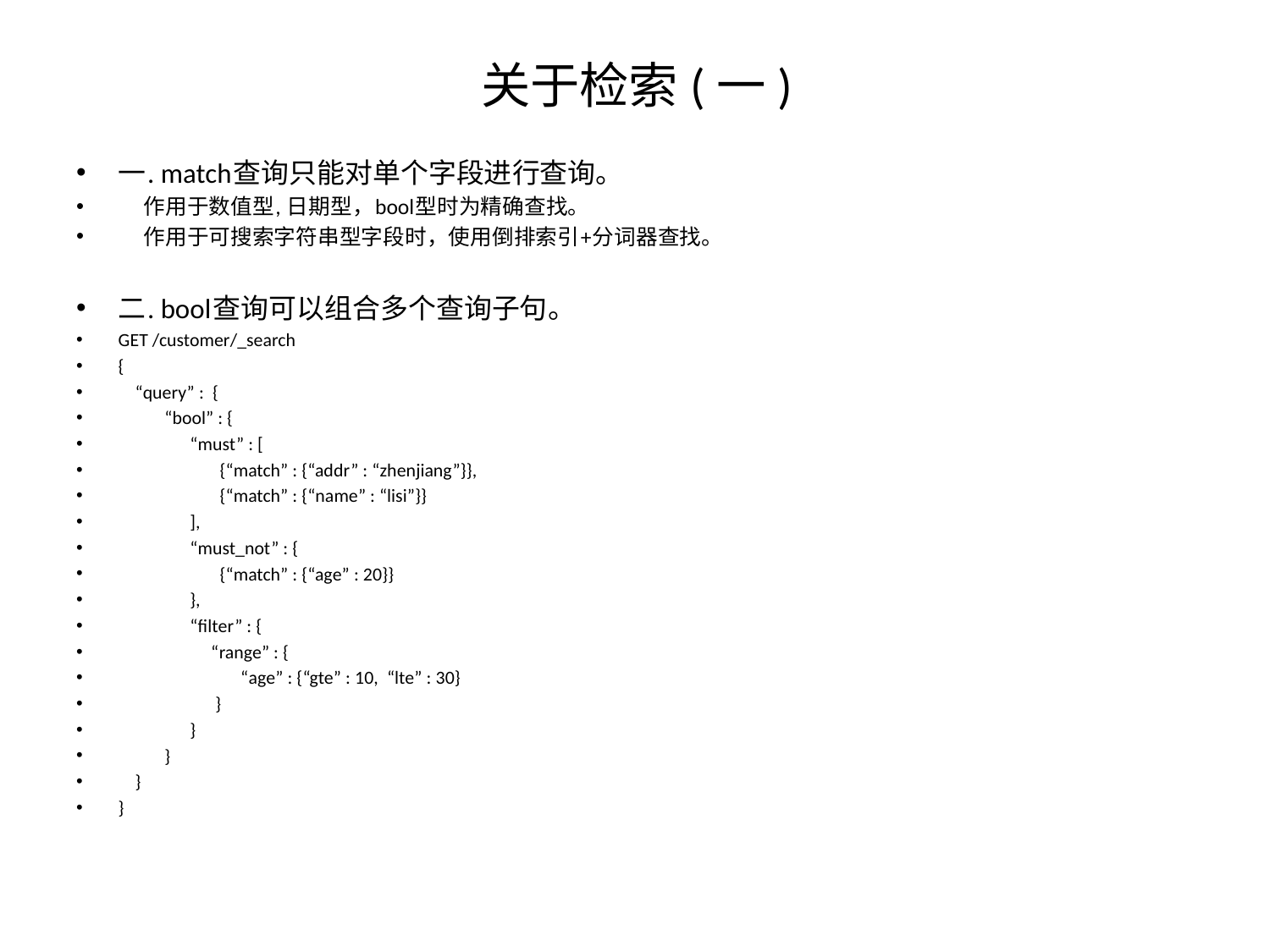

# 关于检索(一)
一. match查询只能对单个字段进行查询。
     作用于数值型, 日期型，bool型时为精确查找。
     作用于可搜索字符串型字段时，使用倒排索引+分词器查找。

二. bool查询可以组合多个查询子句。
GET /customer/_search
{
    “query” :  {
           “bool” : {
                 “must” : [
                        {“match” : {“addr” : “zhenjiang”}},
                        {“match” : {“name” : “lisi”}}
                 ],
                 “must_not” : {
                        {“match” : {“age” : 20}}
                 },
                 “filter” : {
                      “range” : {
                             “age” : {“gte” : 10,  “lte” : 30}
                       }
                 }
           }
    }
}